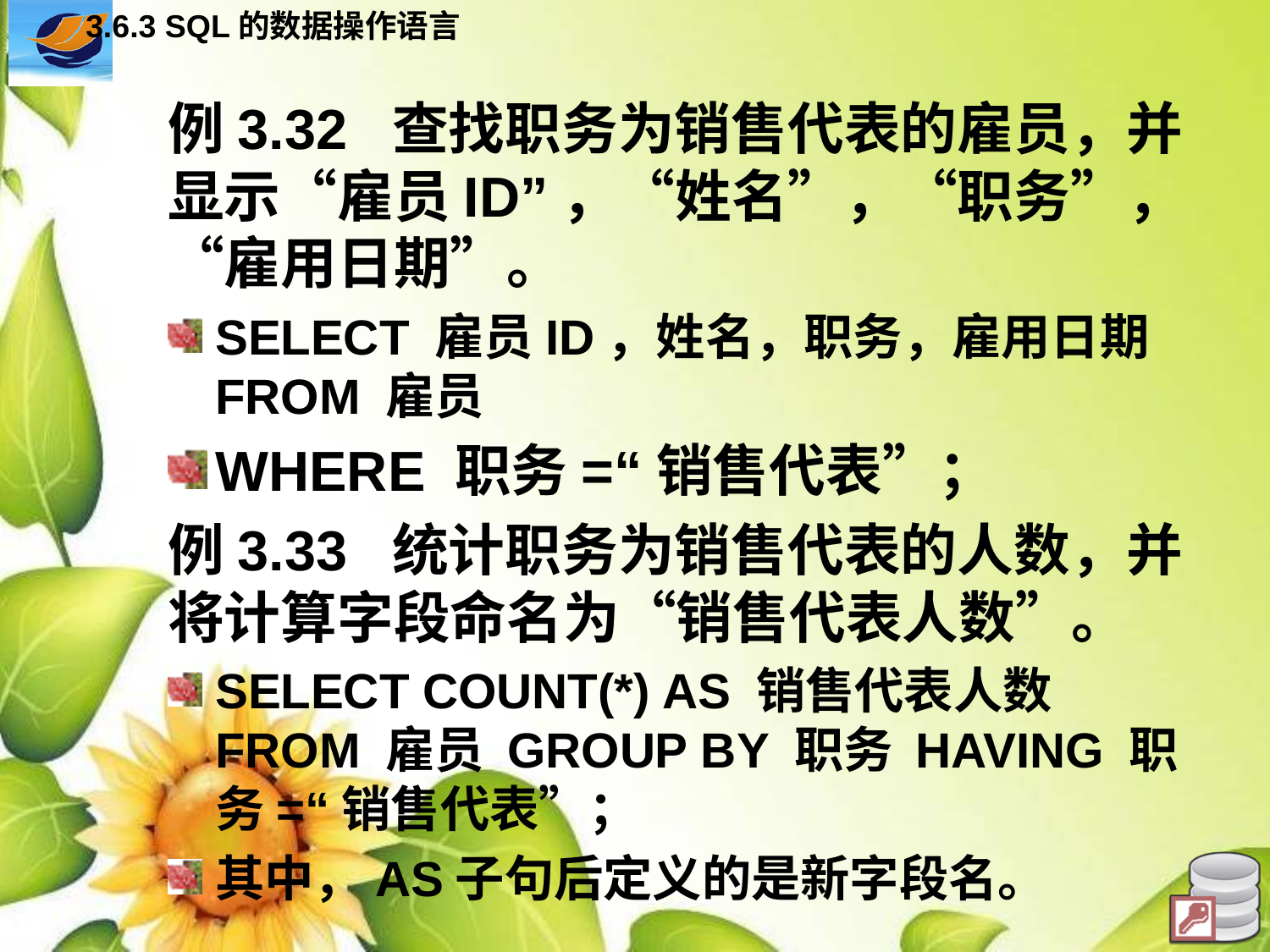

3.6.3 SQL的数据操作语言
例3.32  查找职务为销售代表的雇员，并显示“雇员ID”，“姓名”，“职务”，“雇用日期”。
SELECT 雇员ID，姓名，职务，雇用日期 FROM 雇员
WHERE 职务=“销售代表”；
例3.33  统计职务为销售代表的人数，并将计算字段命名为“销售代表人数”。
SELECT COUNT(*) AS 销售代表人数 FROM 雇员 GROUP BY 职务 HAVING 职务=“销售代表”；
其中，AS子句后定义的是新字段名。